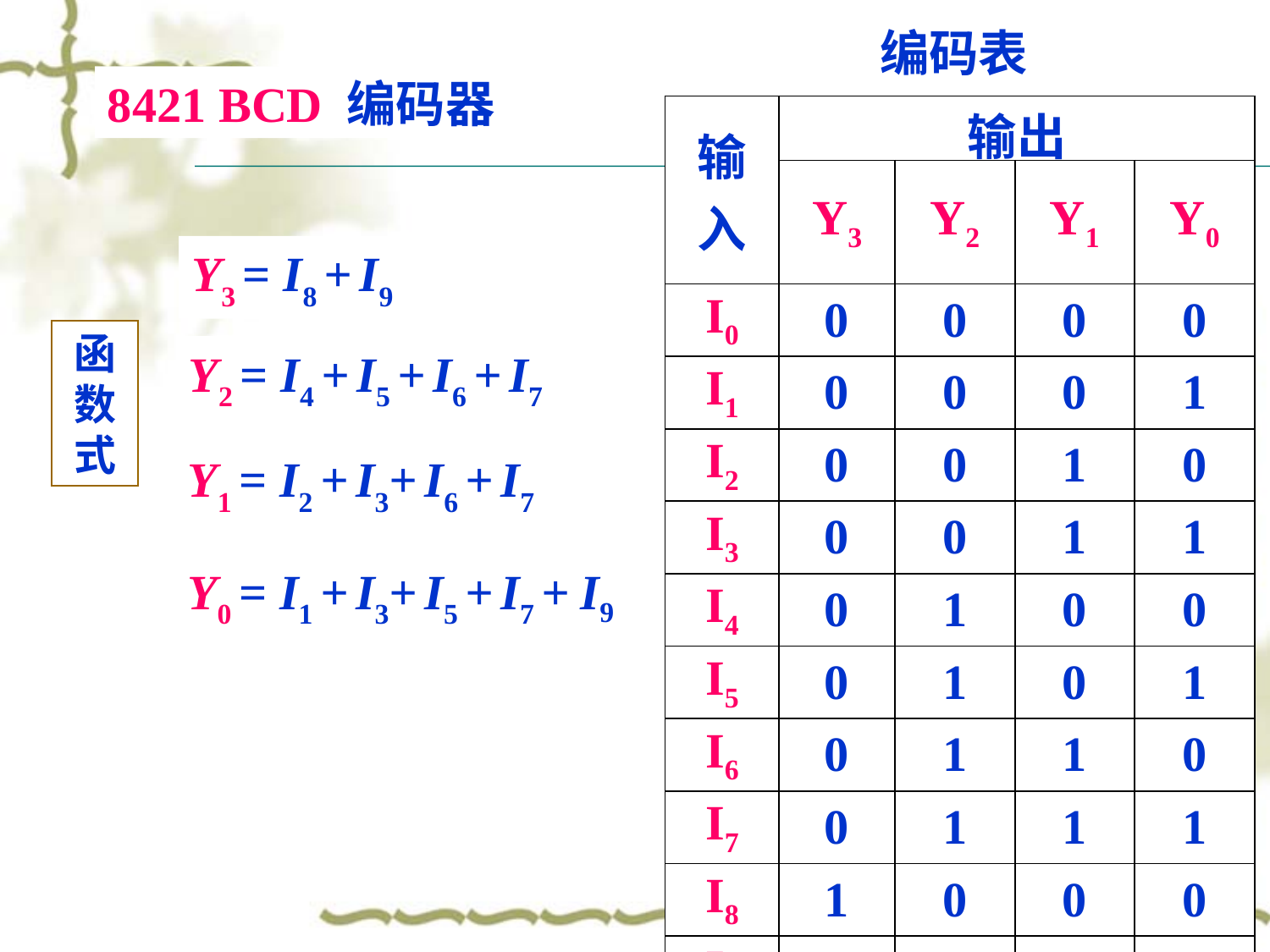

编码表
8421 BCD 编码器
| 输入 | 输出 |  |  |  |
| --- | --- | --- | --- | --- |
|  | Y3 | Y2 | Y1 | Y0 |
| I0 | 0 | 0 | 0 | 0 |
| I1 | 0 | 0 | 0 | 1 |
| I2 | 0 | 0 | 1 | 0 |
| I3 | 0 | 0 | 1 | 1 |
| I4 | 0 | 1 | 0 | 0 |
| I5 | 0 | 1 | 0 | 1 |
| I6 | 0 | 1 | 1 | 0 |
| I7 | 0 | 1 | 1 | 1 |
| I8 | 1 | 0 | 0 | 0 |
| I9 | 1 | 0 | 0 | 1 |
Y3 = I8 + I9
函数式
Y2 = I4 + I5 + I6 + I7
Y1 = I2 + I3+ I6 + I7
Y0 = I1 + I3+ I5 + I7 + I9